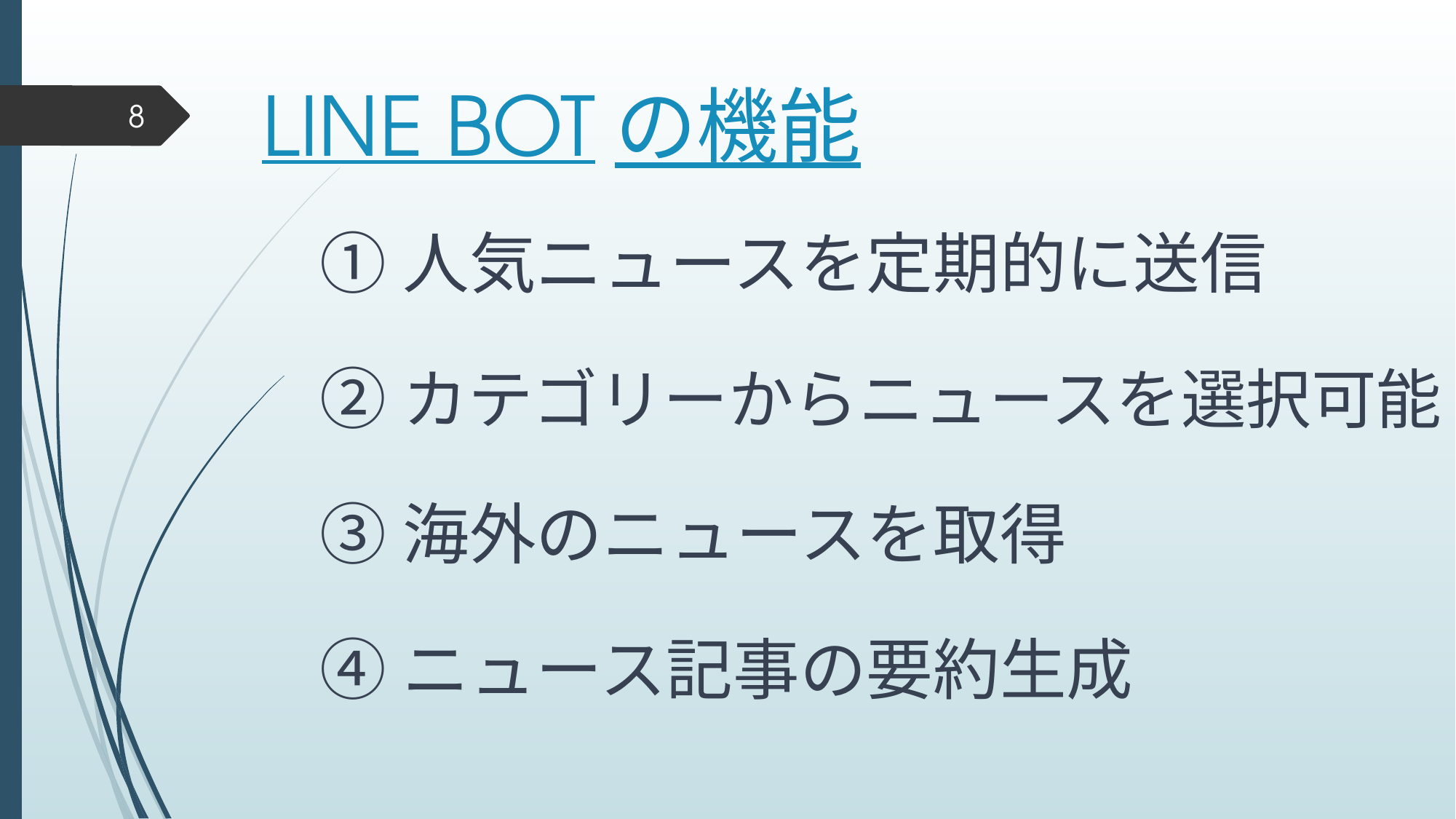

# LINE BOTの機能
8
①人気ニュースを定期的に送信
②カテゴリーからニュースを選択可能
③海外のニュースを取得
④ニュース記事の要約生成